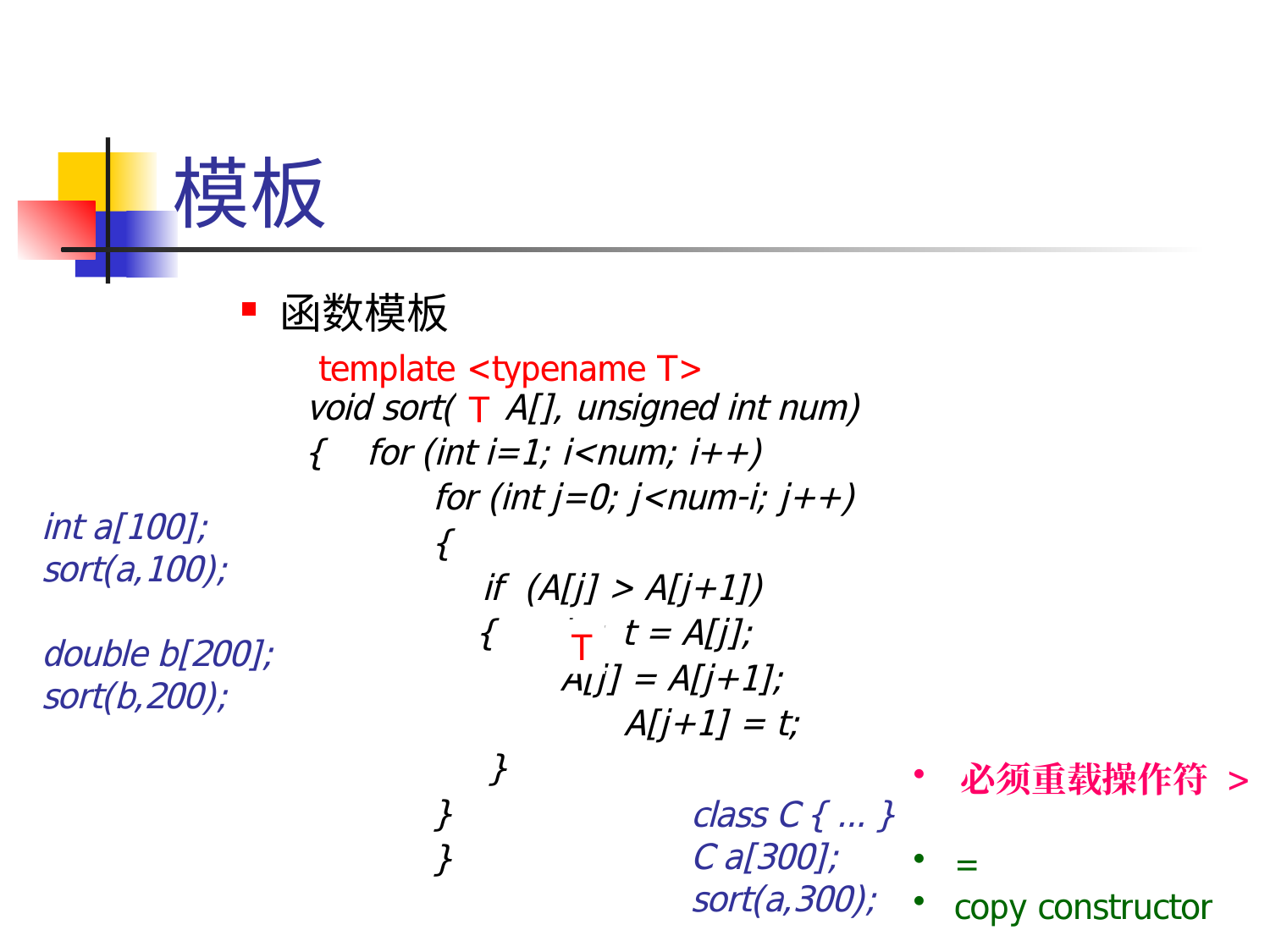

# 模板
函数模板

template <typename T>
T
void sort(int A[], unsigned int num)
{    for (int i=1; i<num; i++)
	for (int j=0; j<num-i; j++)
     	{
                if  (A[j] > A[j+1])
    	    {      int  t = A[j];
		A[j] = A[j+1];
		A[j+1] = t;
     }
}
}
int a[100];
sort(a,100);

double b[200];
sort(b,200);
T
 必须重载操作符 >

 =
 copy constructor
class C { … }
C a[300];
sort(a,300);